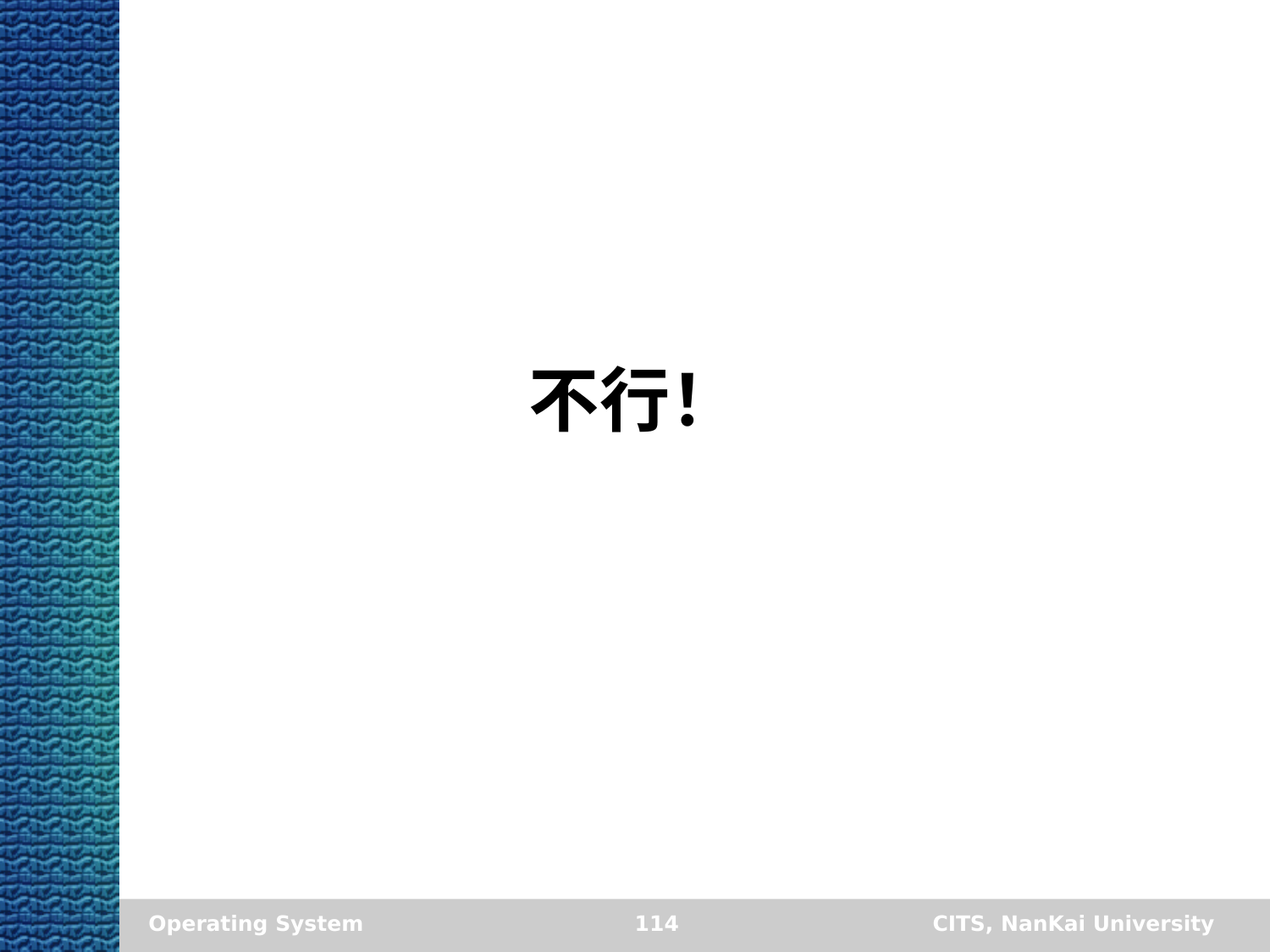

# 不行！

Operating System
114
CITS, NanKai University